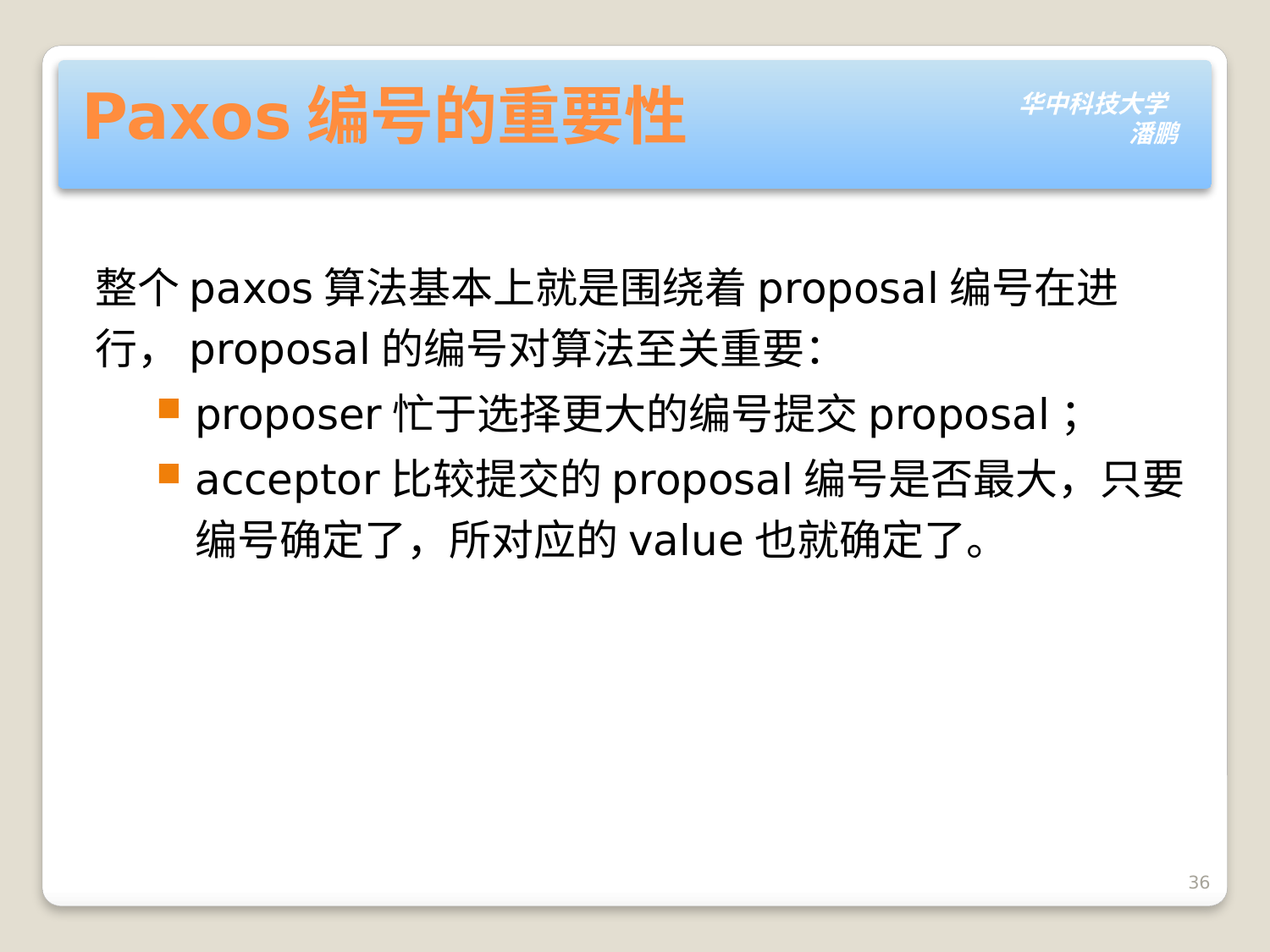

# Paxos编号的重要性
整个paxos算法基本上就是围绕着proposal编号在进行，proposal的编号对算法至关重要：
proposer忙于选择更大的编号提交proposal；
acceptor比较提交的proposal编号是否最大，只要编号确定了，所对应的value也就确定了。
36